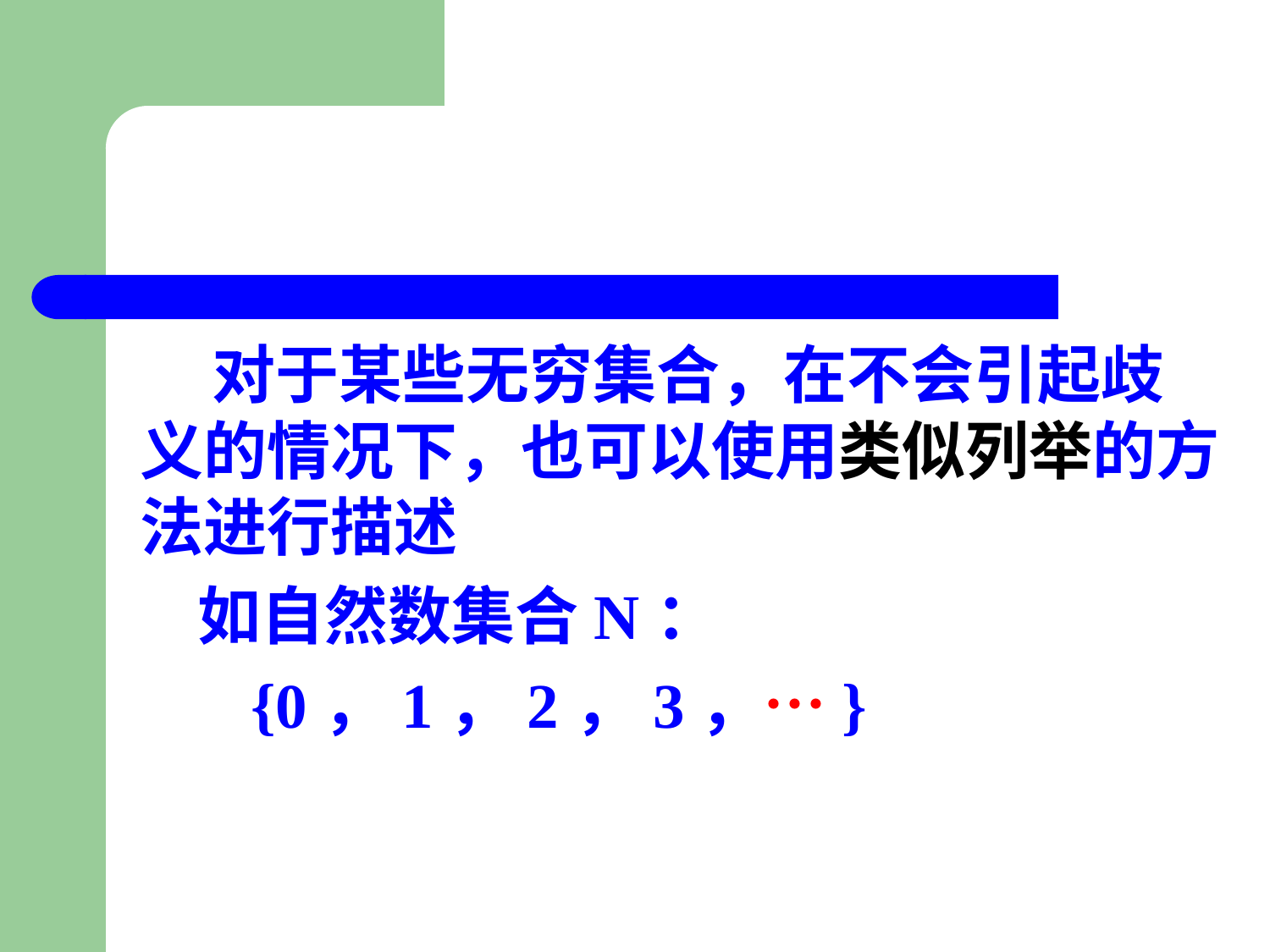

#
    对于某些无穷集合，在不会引起歧义的情况下，也可以使用类似列举的方法进行描述
   如自然数集合N：
       {0，1，2，3，…}